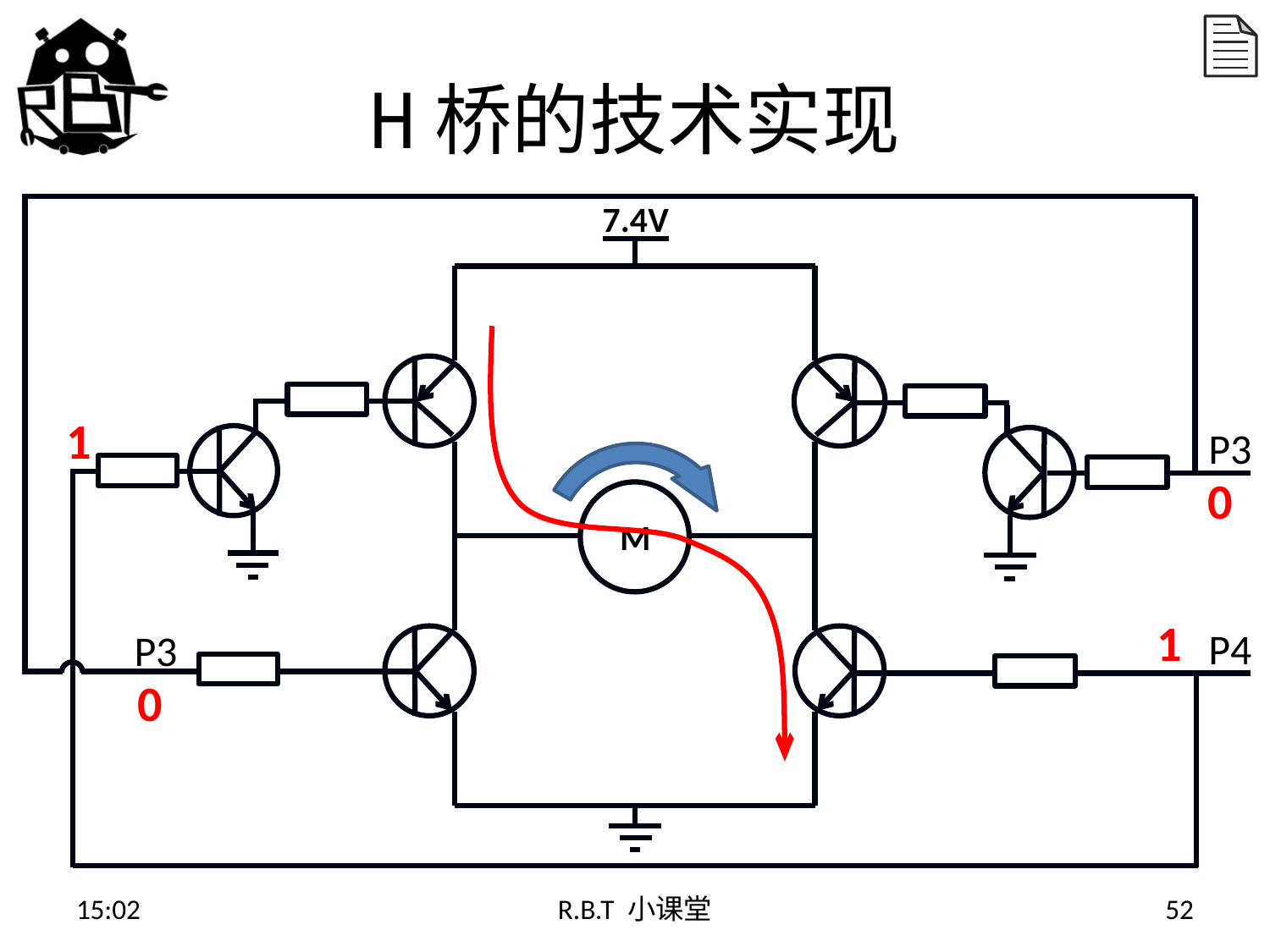

# H桥的技术实现
7.4V

1
P3

0

M
1
P4
P3

0
15:02
R.B.T 小课堂
52